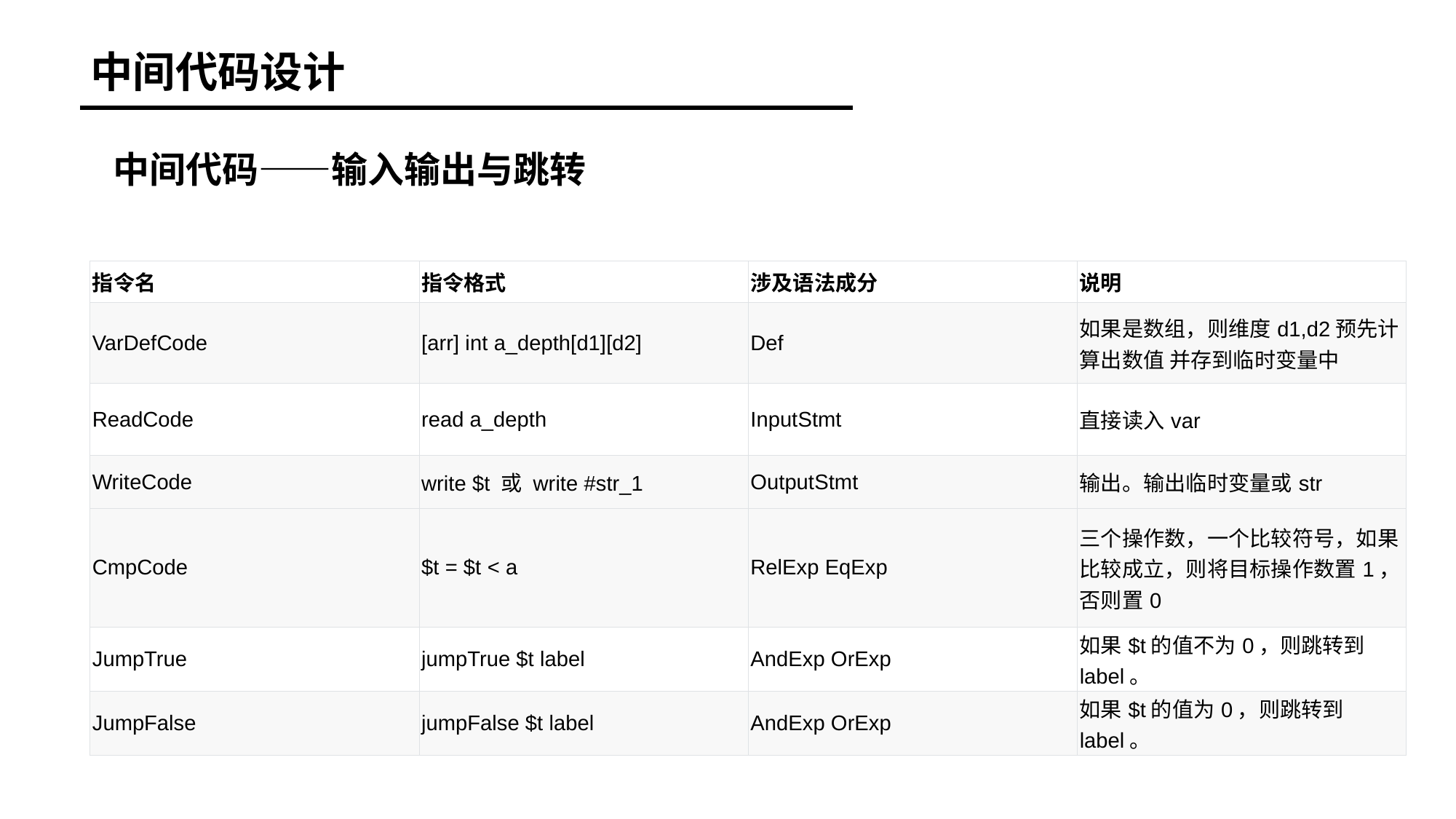

中间代码设计
中间代码——输入输出与跳转
| 指令名 | 指令格式 | 涉及语法成分 | 说明 |
| --- | --- | --- | --- |
| VarDefCode | [arr] int a\_depth[d1][d2] | Def | 如果是数组，则维度d1,d2预先计算出数值 并存到临时变量中 |
| ReadCode | read a\_depth | InputStmt | 直接读入var |
| WriteCode | write $t 或 write #str\_1 | OutputStmt | 输出。输出临时变量或str |
| CmpCode | $t = $t < a | RelExp EqExp | 三个操作数，一个比较符号，如果比较成立，则将目标操作数置1，否则置0 |
| JumpTrue | jumpTrue $t label | AndExp OrExp | 如果$t的值不为0，则跳转到label。 |
| JumpFalse | jumpFalse $t label | AndExp OrExp | 如果$t的值为0，则跳转到label。 |